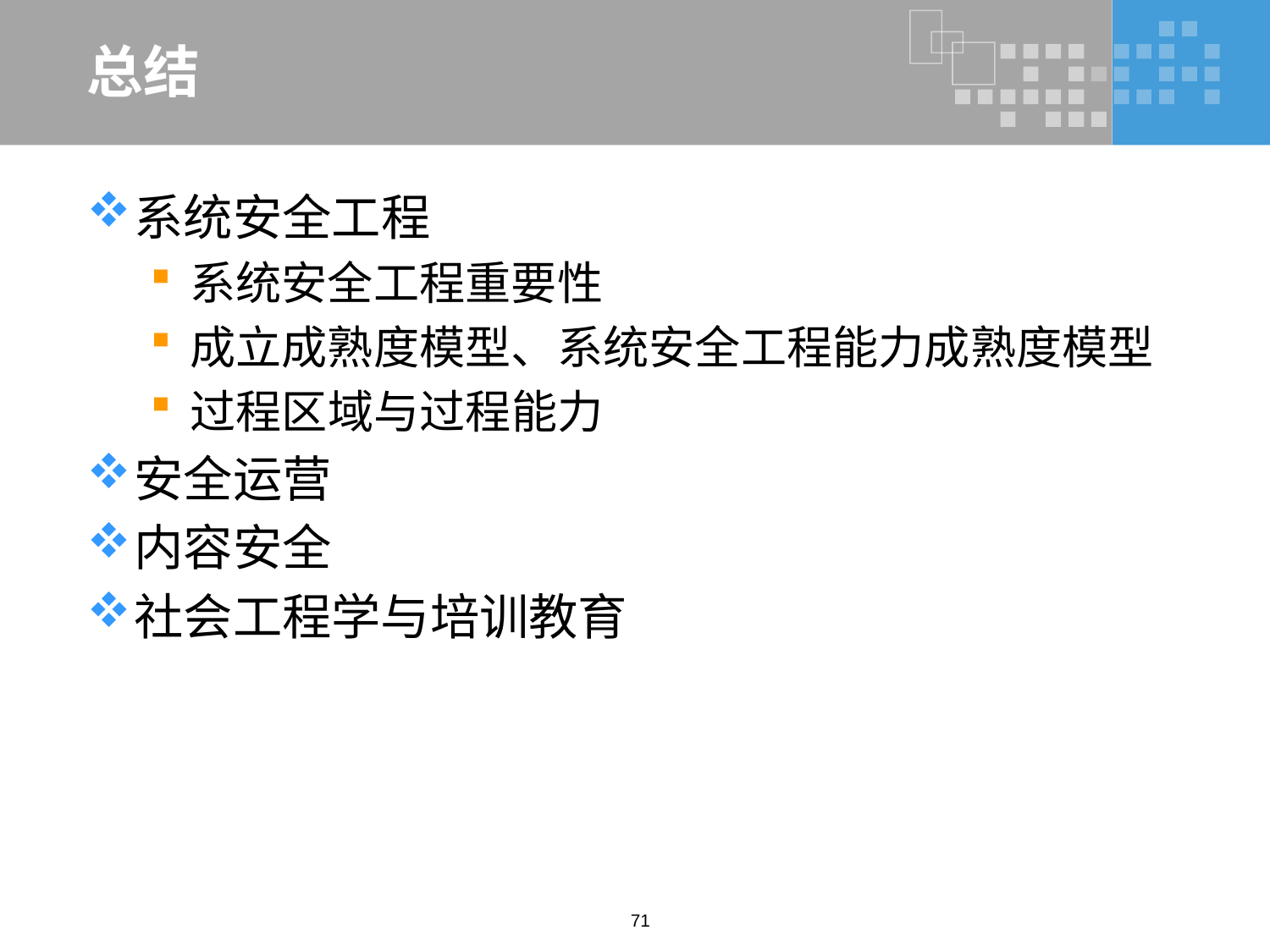

# 总结
系统安全工程
系统安全工程重要性
成立成熟度模型、系统安全工程能力成熟度模型
过程区域与过程能力
安全运营
内容安全
社会工程学与培训教育
71